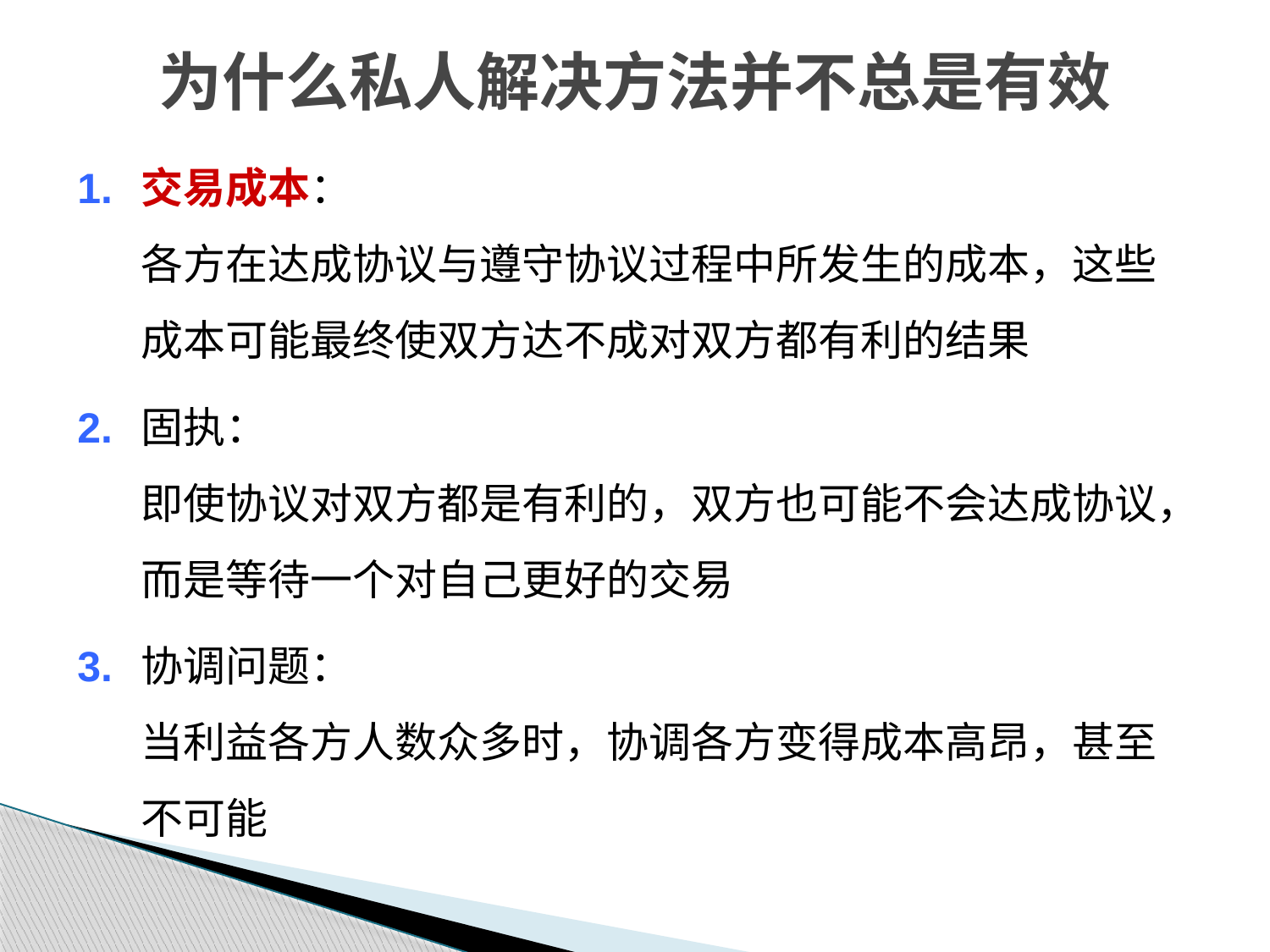

为什么私人解决方法并不总是有效
1.	交易成本：
各方在达成协议与遵守协议过程中所发生的成本，这些成本可能最终使双方达不成对双方都有利的结果
2.	固执：
即使协议对双方都是有利的，双方也可能不会达成协议，而是等待一个对自己更好的交易
3.	协调问题：
当利益各方人数众多时，协调各方变得成本高昂，甚至不可能